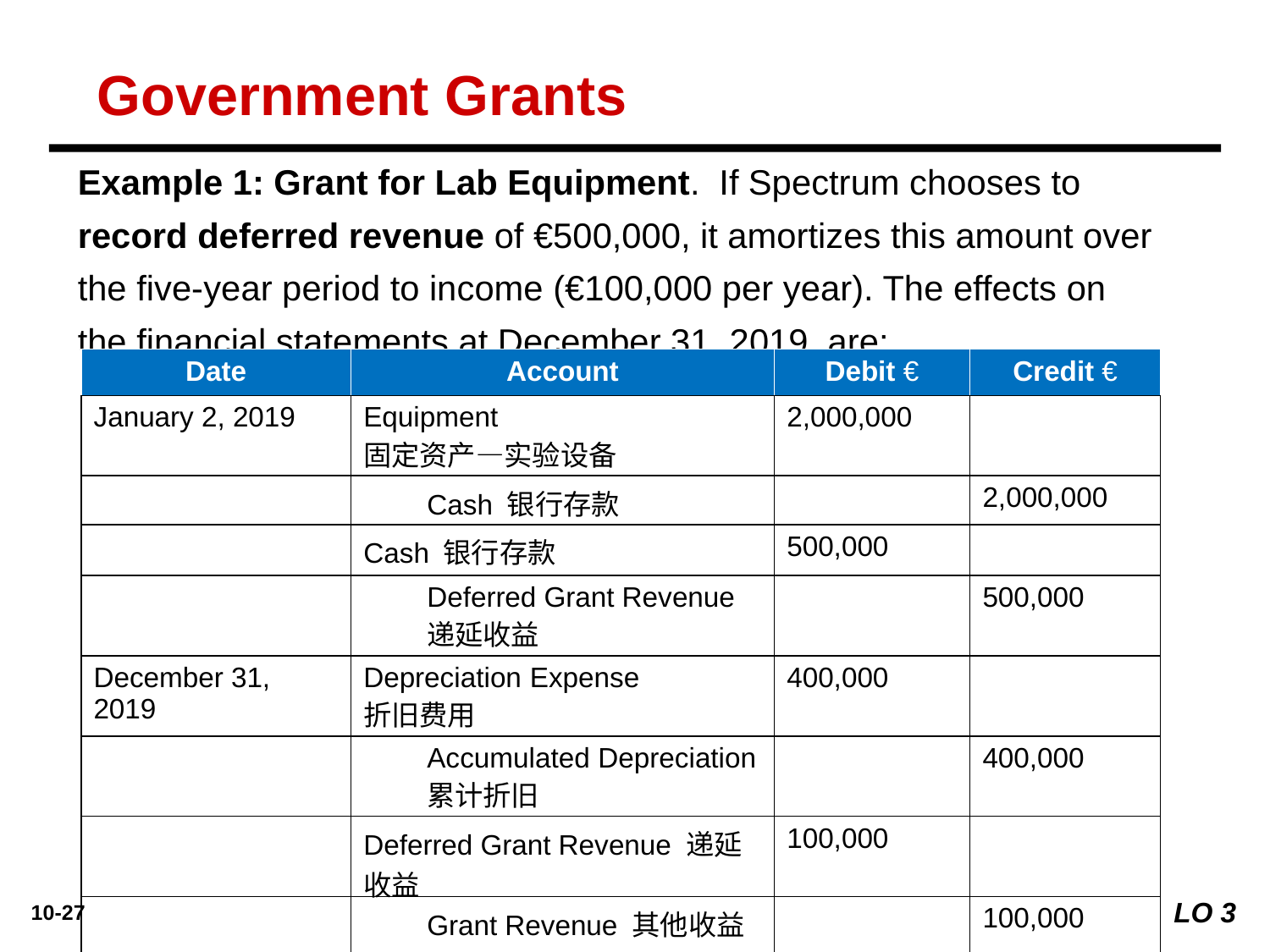

Government Grants
Example 1: Grant for Lab Equipment.  If Spectrum chooses to record deferred revenue of €500,000, it amortizes this amount over the five-year period to income (€100,000 per year). The effects on the financial statements at December 31, 2019, are:

| Date | Account | Debit € | Credit € |
| --- | --- | --- | --- |
| January 2, 2019 | Equipment 固定资产—实验设备 | 2,000,000 |  |
|  | Cash 银行存款 |  | 2,000,000 |
|  | Cash 银行存款 | 500,000 |  |
|  | Deferred Grant Revenue 递延收益 |  | 500,000 |
| December 31, 2019 | Depreciation Expense 折旧费用 | 400,000 |  |
|  | Accumulated Depreciation累计折旧 |  | 400,000 |
|  | Deferred Grant Revenue 递延收益 | 100,000 |  |
|  | Grant Revenue 其他收益 |  | 100,000 |
LO 3